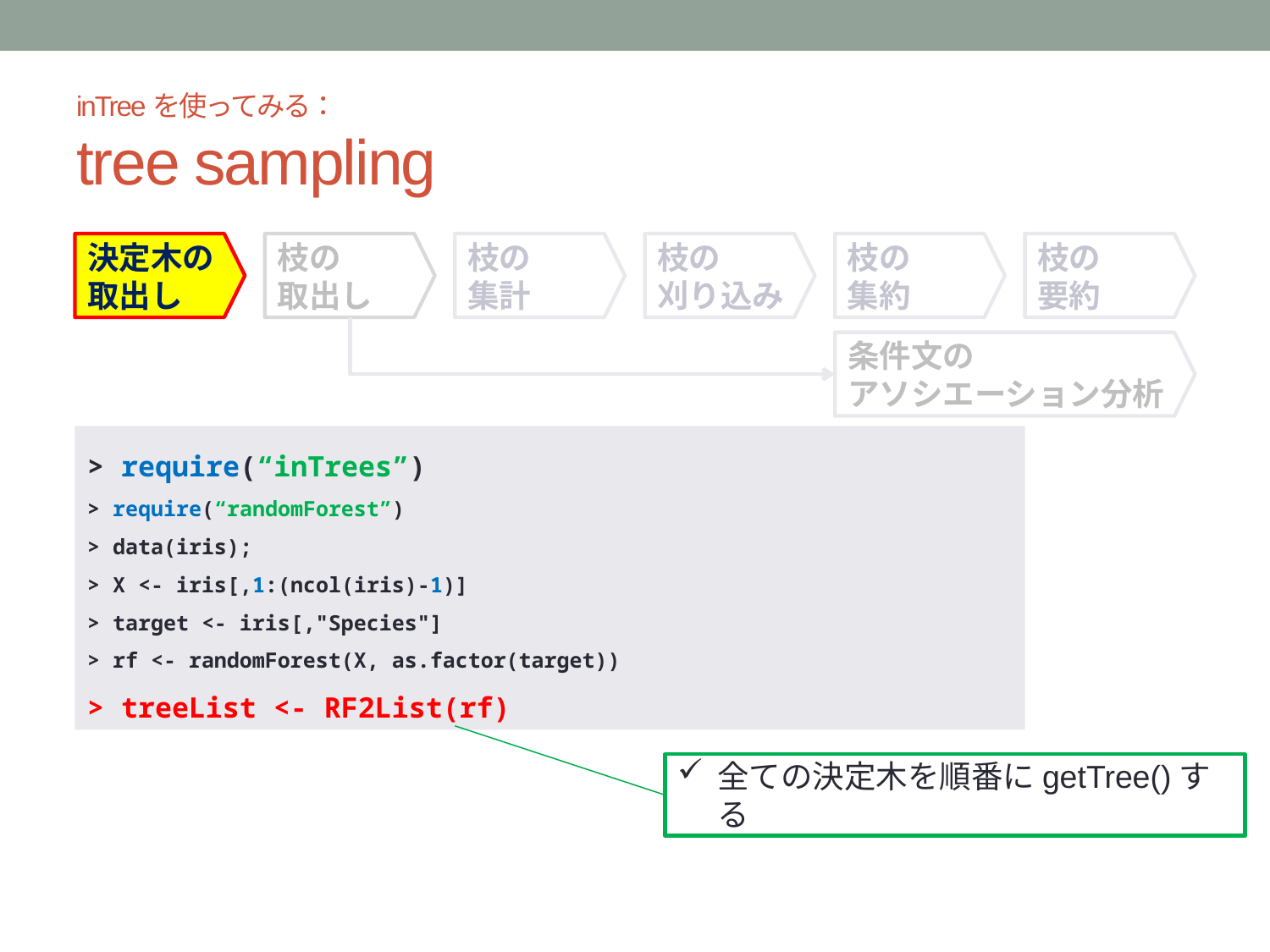

# inTreeを使ってみる： tree sampling
決定木の
取出し
枝の
取出し
枝の
集計
枝の
刈り込み
枝の
集約
枝の
要約
条件文の
アソシエーション分析
> require(“inTrees”)
> require(“randomForest”)
> data(iris);
> X <- iris[,1:(ncol(iris)-1)]
> target <- iris[,"Species"]
> rf <- randomForest(X, as.factor(target))
> treeList <- RF2List(rf)
全ての決定木を順番にgetTree()する